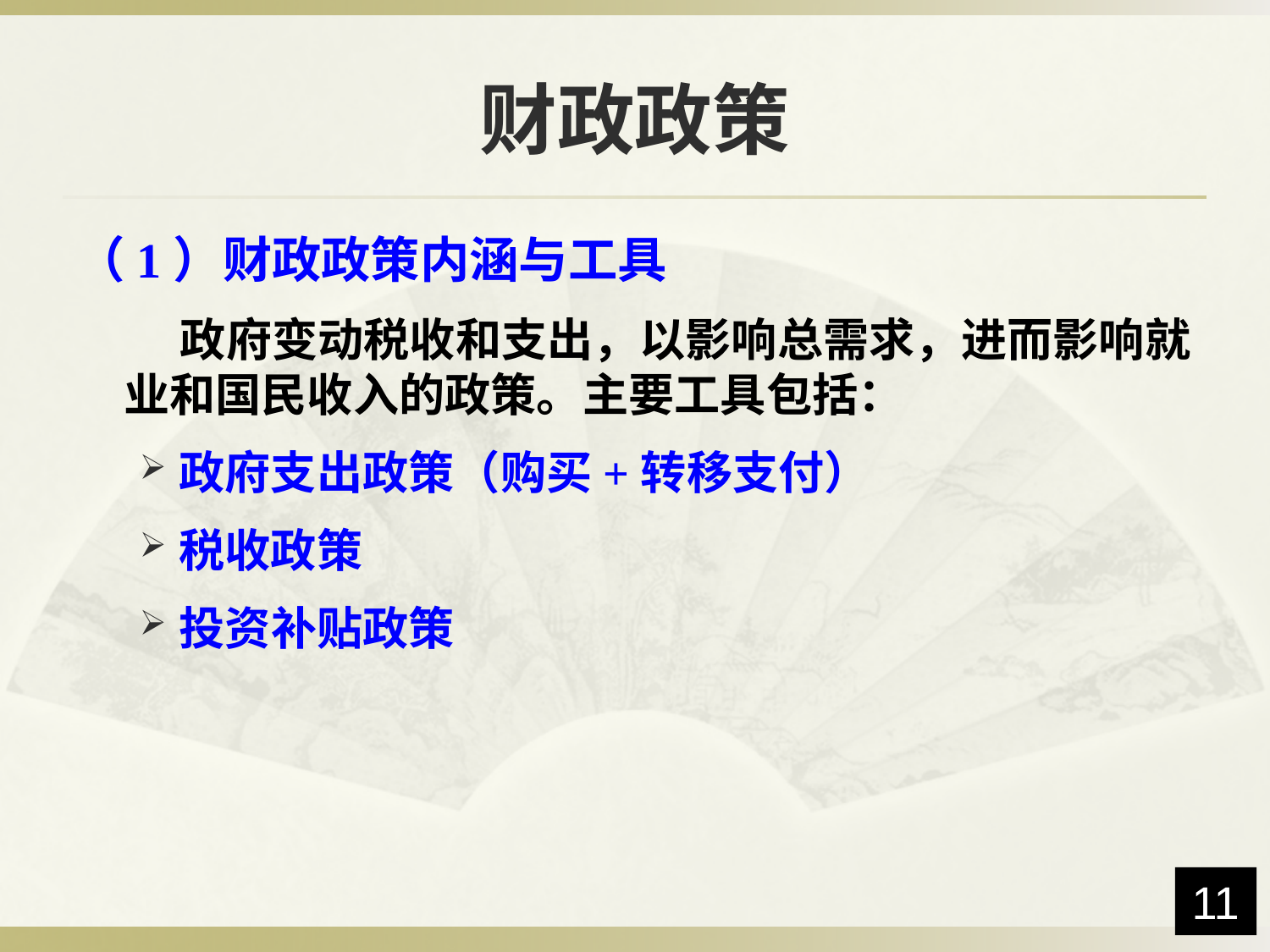

# 财政政策
（1）财政政策内涵与工具
         政府变动税收和支出，以影响总需求，进而影响就业和国民收入的政策。主要工具包括：
政府支出政策（购买+转移支付）
税收政策
投资补贴政策
11